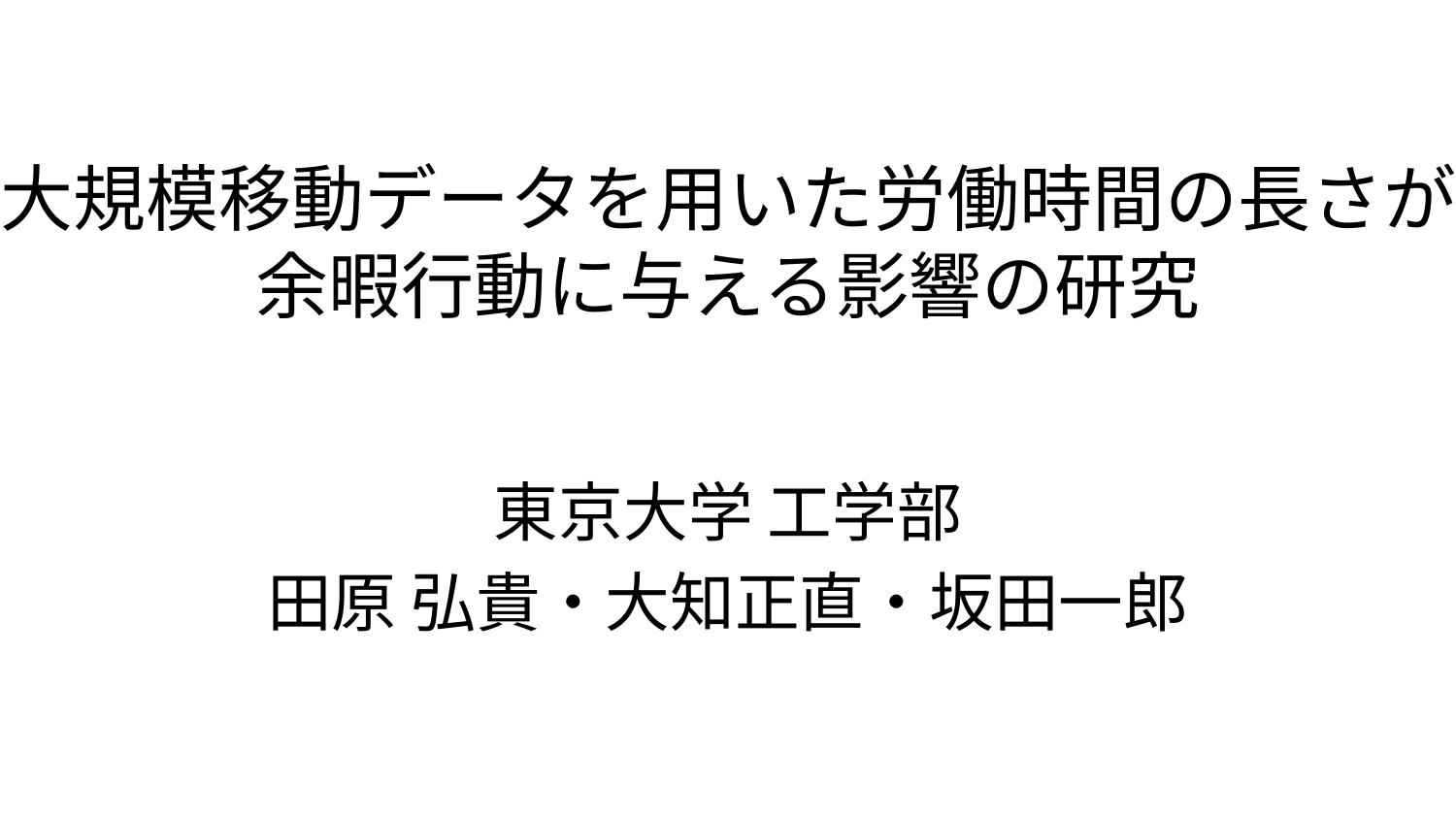

# 大規模移動データを用いた労働時間の長さが 余暇行動に与える影響の研究
東京大学 工学部
田原 弘貴・大知正直・坂田一郎